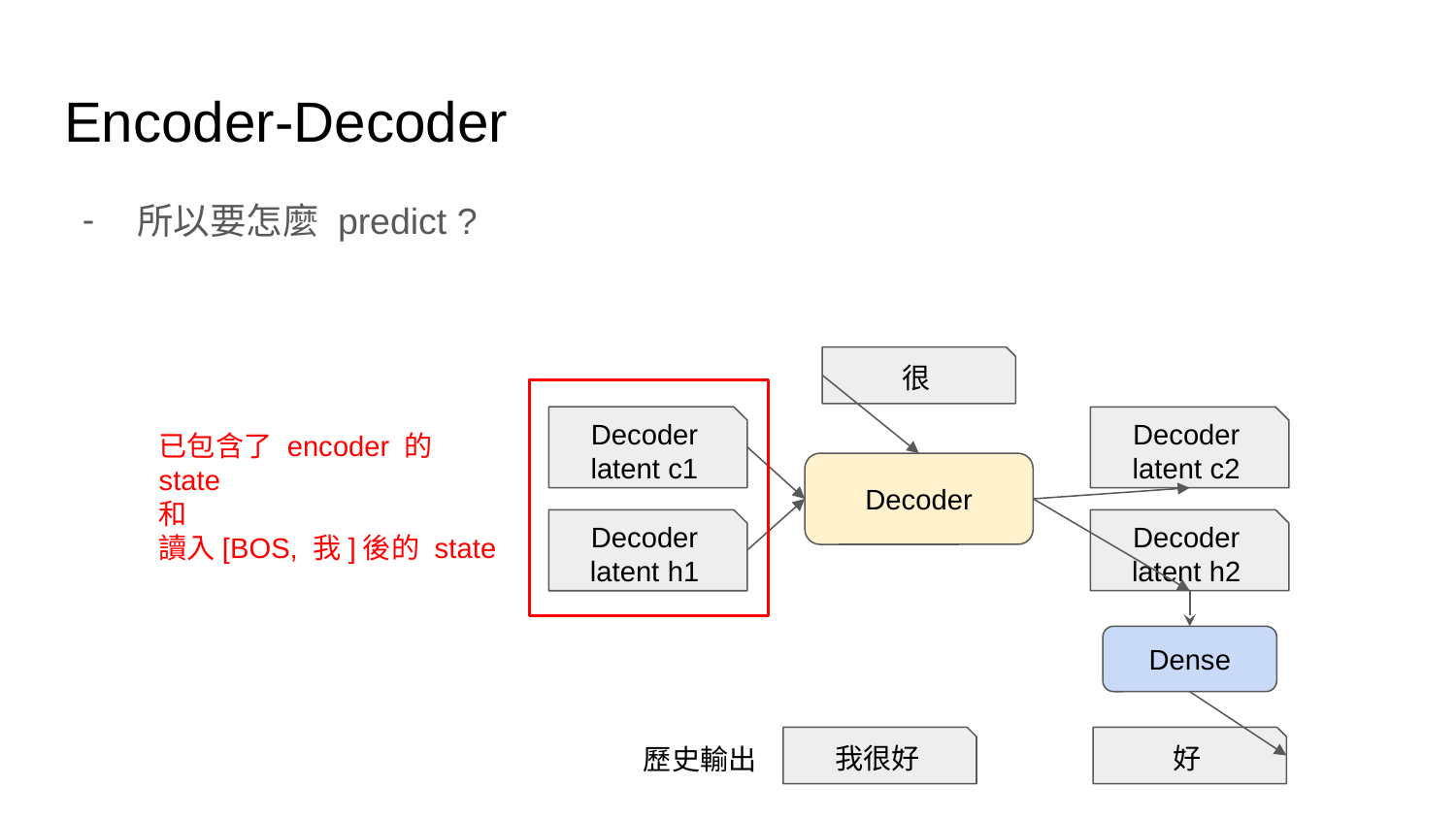

# Encoder-Decoder
所以要怎麼 predict ?

很

Decoder
latent c1
Decoder
latent c2
已包含了 encoder 的 state
和
讀入[BOS, 我]後的 state
Decoder
Decoder
latent h2
Decoder
latent h1
Dense
歷史輸出
我很好
好